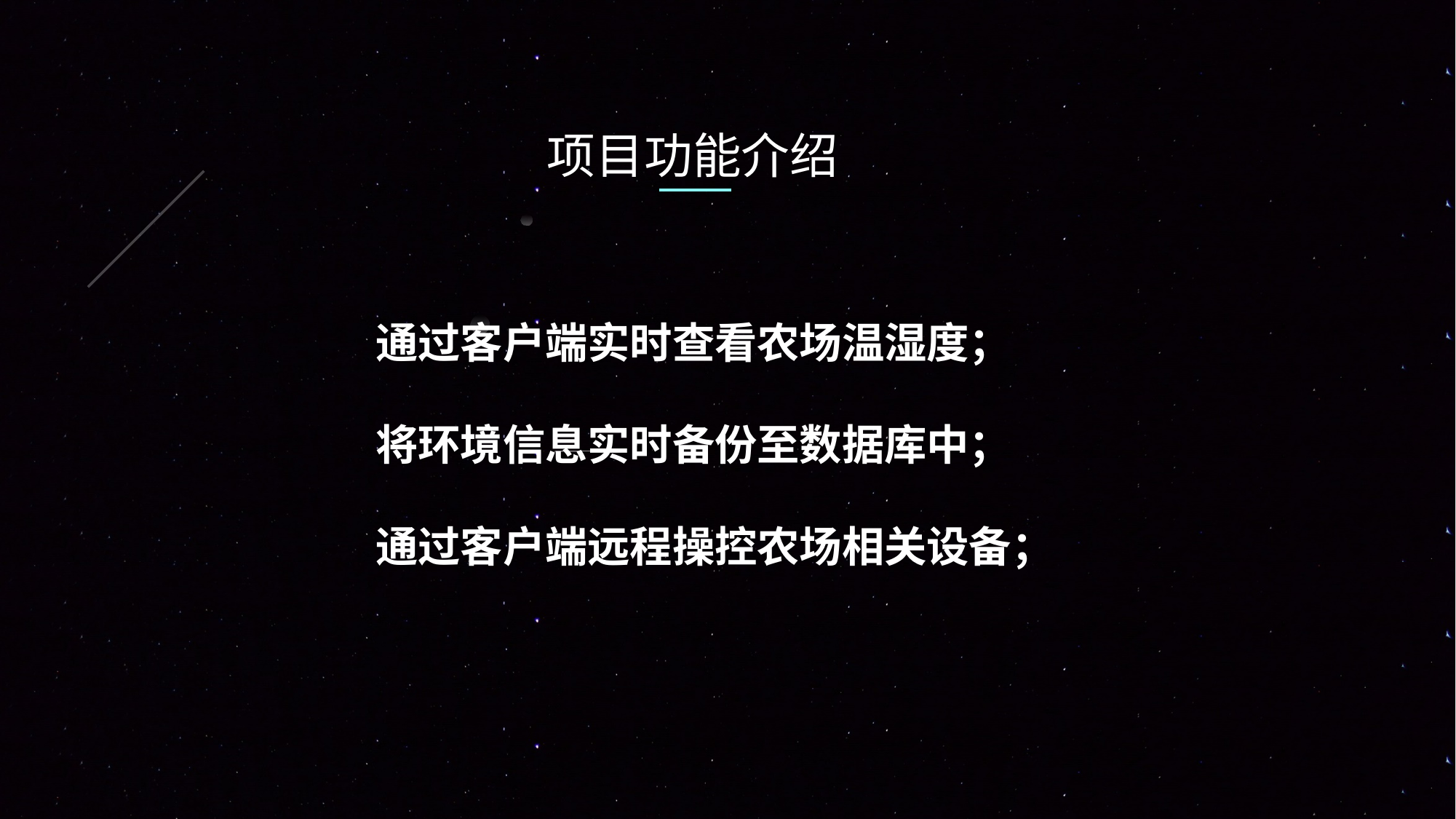

项目功能介绍

通过客户端实时查看农场温湿度；

将环境信息实时备份至数据库中；

通过客户端远程操控农场相关设备；